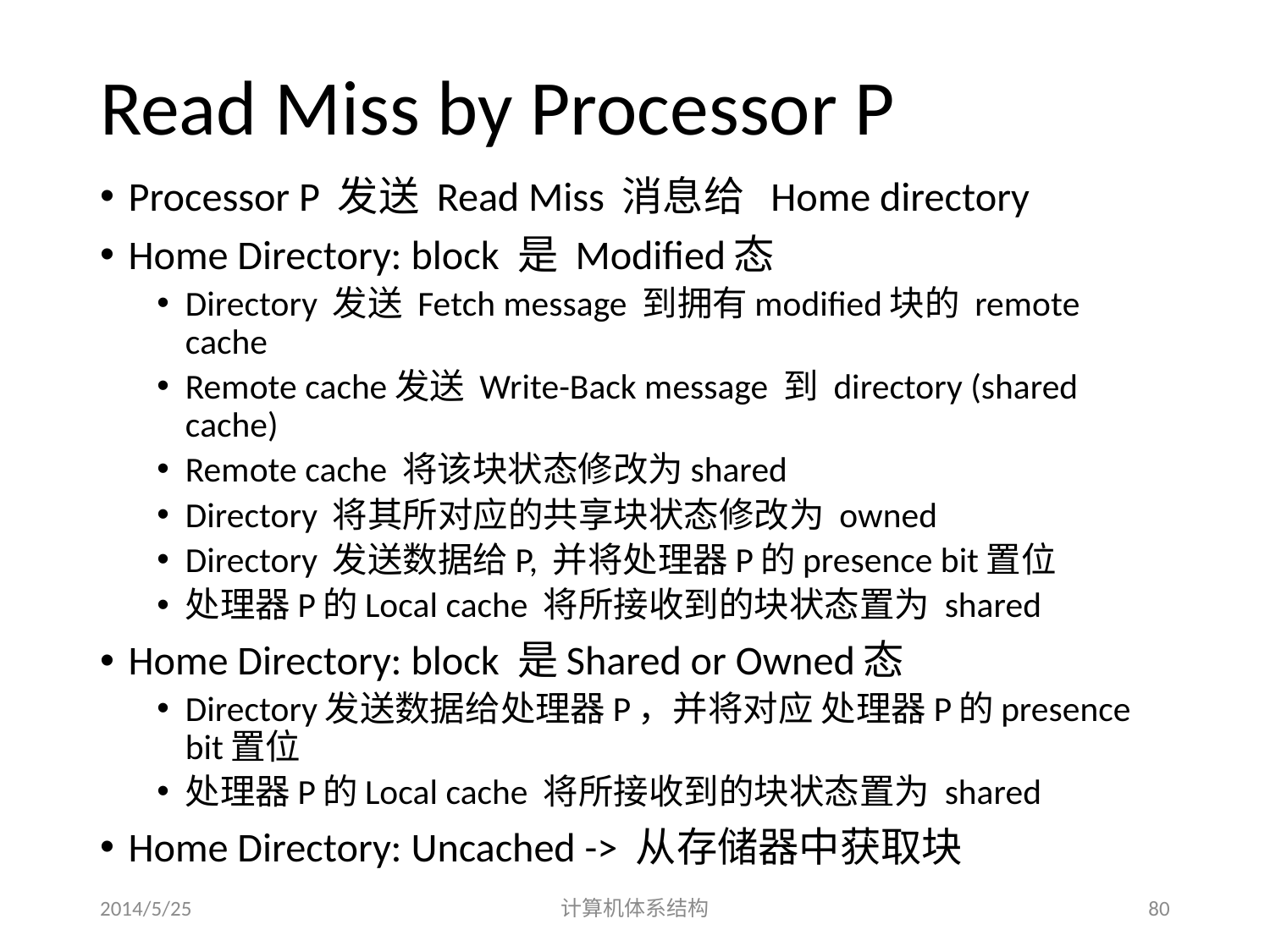

# Read Miss by Processor P
Processor P 发送 Read Miss 消息给  Home directory
Home Directory: block 是 Modified态
Directory 发送 Fetch message 到拥有modified块的 remote cache
Remote cache发送 Write-Back message 到 directory (shared cache)
Remote cache 将该块状态修改为shared
Directory 将其所对应的共享块状态修改为 owned
Directory 发送数据给P, 并将处理器P的presence bit置位
处理器P的Local cache 将所接收到的块状态置为 shared
Home Directory: block 是Shared or Owned态
Directory发送数据给处理器P，并将对应 处理器P的presence bit置位
处理器P的Local cache 将所接收到的块状态置为 shared
Home Directory: Uncached -> 从存储器中获取块
2014/5/25
计算机体系结构
80